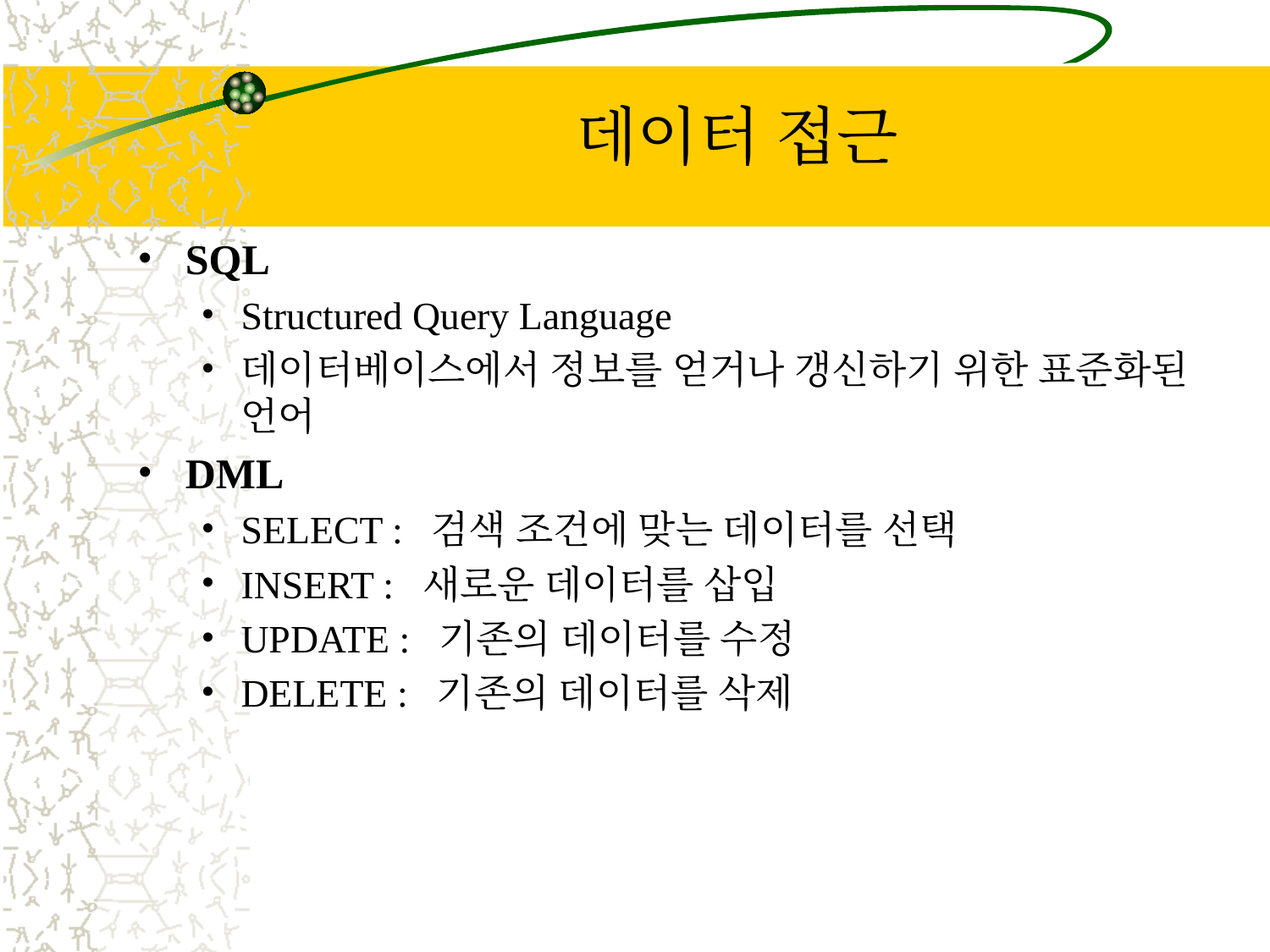

# 데이터 접근
SQL
Structured Query Language
데이터베이스에서 정보를 얻거나 갱신하기 위한 표준화된 언어
DML
SELECT :  검색 조건에 맞는 데이터를 선택
INSERT :  새로운 데이터를 삽입
UPDATE :  기존의 데이터를 수정
DELETE :  기존의 데이터를 삭제